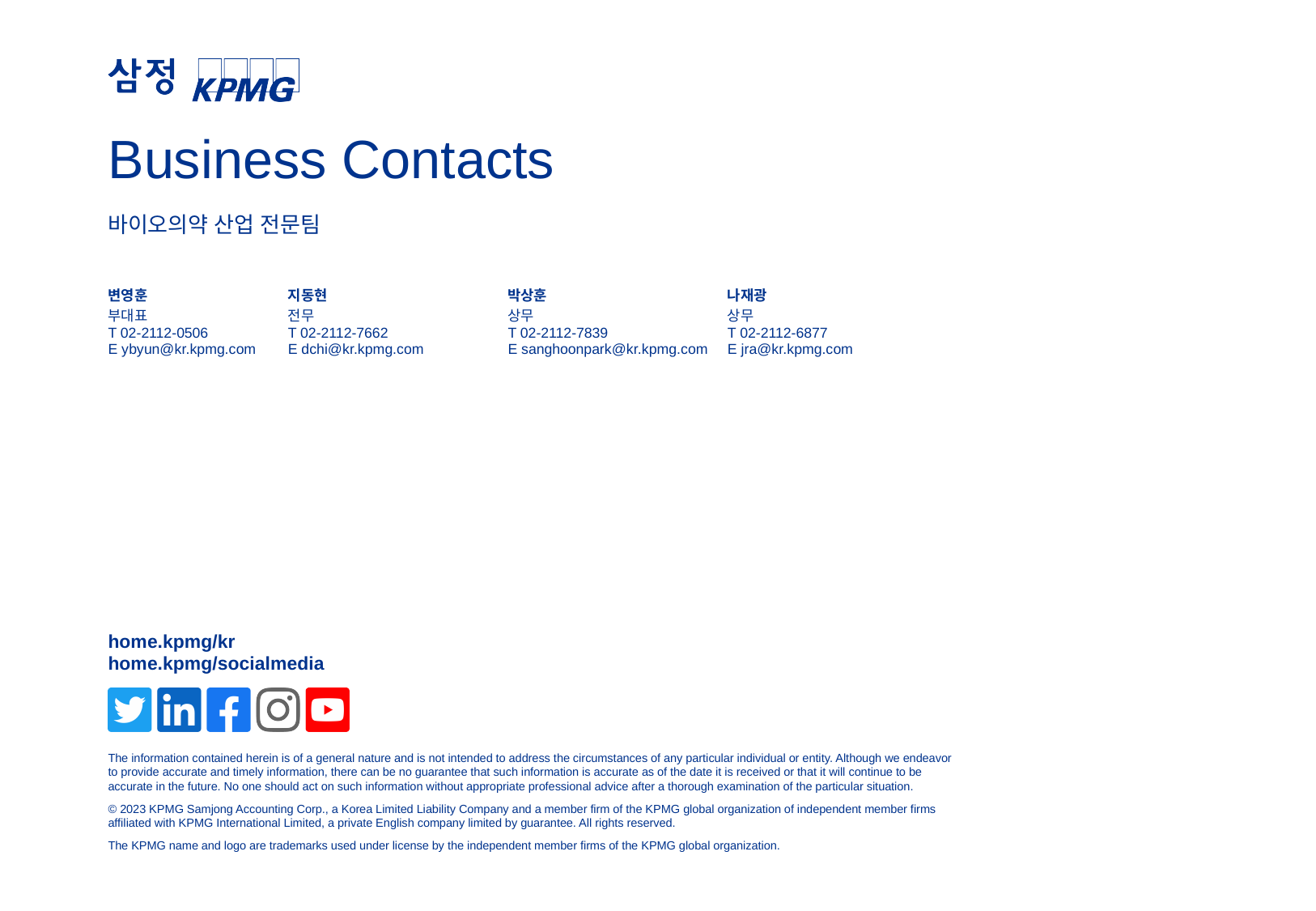

Business Contacts
| 바이오의약 산업 전문팀 |  |  |  |  |
| --- | --- | --- | --- | --- |
|  |  |  |  |  |
| 변영훈 부대표 T 02-2112-0506 E ybyun@kr.kpmg.com | 지동현 전무 T 02-2112-7662 E dchi@kr.kpmg.com | 박상훈 상무 T 02-2112-7839 E sanghoonpark@kr.kpmg.com | 나재광 상무 T 02-2112-6877 E jra@kr.kpmg.com |  |